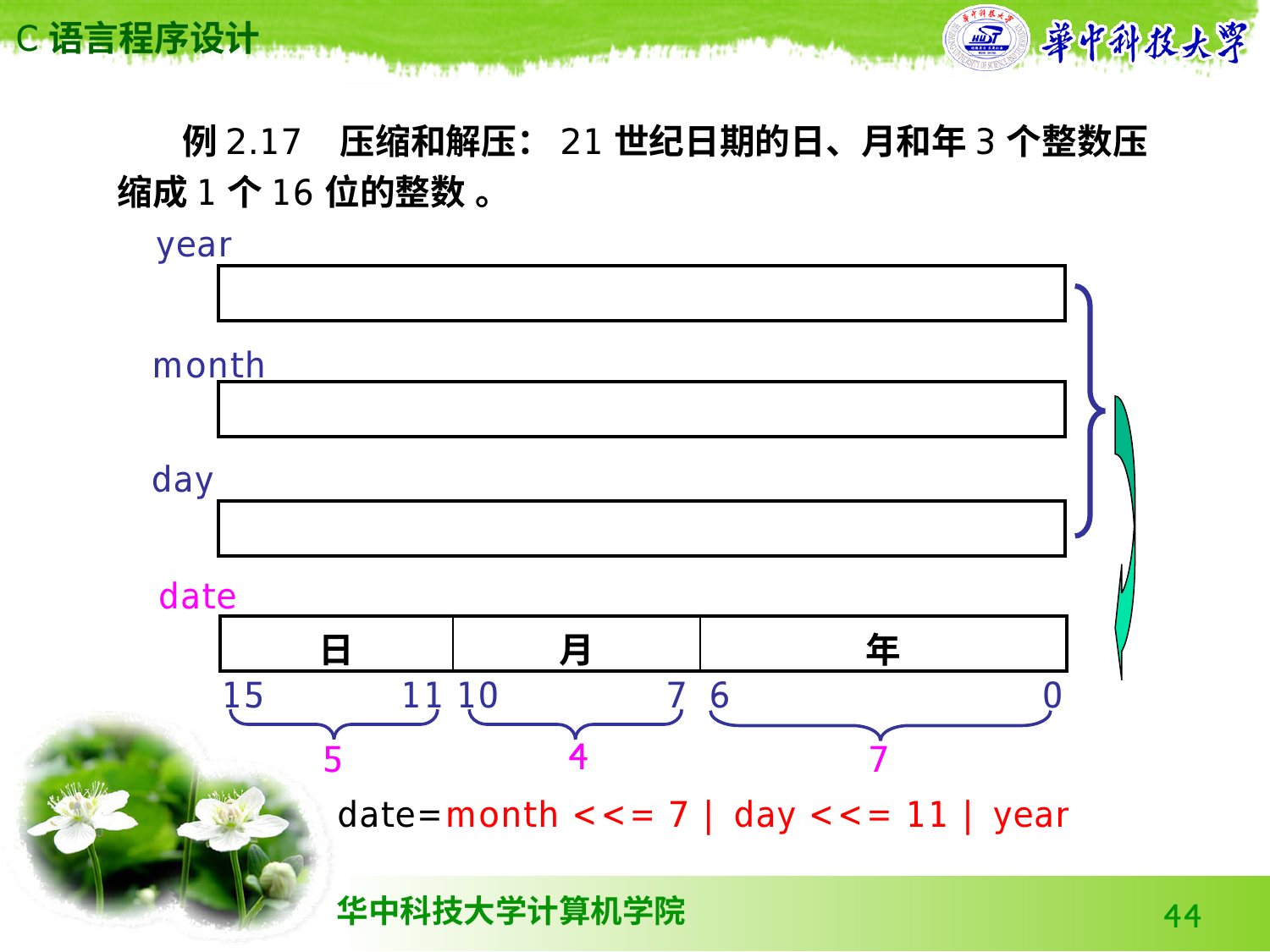

例2.17  压缩和解压：21世纪日期的日、月和年3个整数压缩成1个16位的整数 。
year
|  |  |  |
| --- | --- | --- |

month
|  |  |  |
| --- | --- | --- |

day
|  |  |  |
| --- | --- | --- |
date
| 日 | 月 | 年 |
| --- | --- | --- |

15             11 10                7  6                              0
4
5
7
date=month <<= 7 | day <<= 11 | year
44